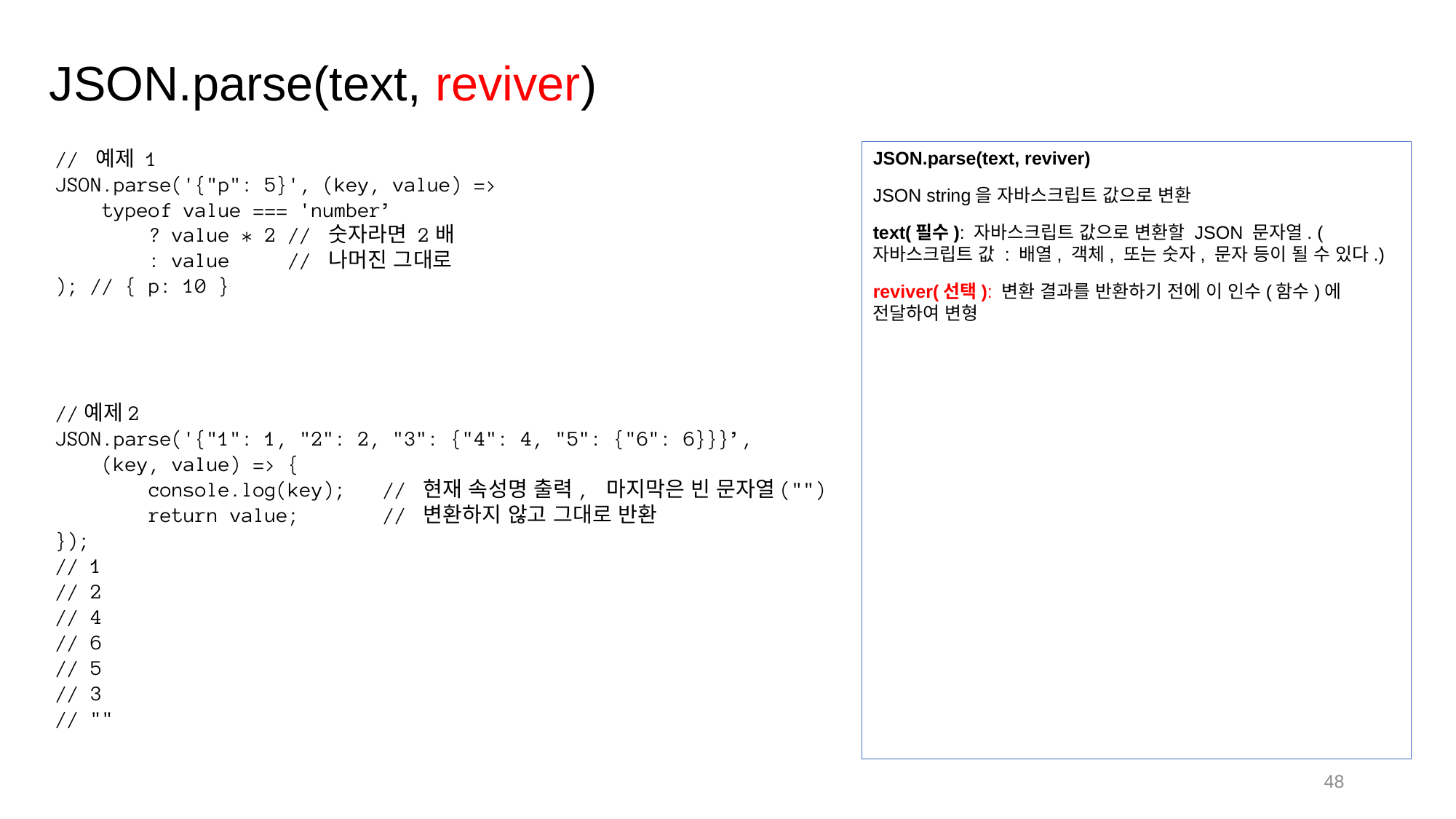

# JSON.parse(text, reviver)
// 예제 1
JSON.parse('{"p": 5}', (key, value) =>
    typeof value === 'number’
        ? value * 2 // 숫자라면 2배
        : value     // 나머진 그대로
); // { p: 10 }

//예제2
JSON.parse('{"1": 1, "2": 2, "3": {"4": 4, "5": {"6": 6}}}’,
    (key, value) => {
        console.log(key); 	// 현재 속성명 출력, 마지막은 빈 문자열("")
        return value; 	// 변환하지 않고 그대로 반환
});
// 1
// 2
// 4
// 6
// 5
// 3
// ""
JSON.parse(text, reviver)
JSON string을 자바스크립트 값으로 변환
text(필수): 자바스크립트 값으로 변환할 JSON 문자열. (자바스크립트 값 : 배열, 객체, 또는 숫자, 문자 등이 될 수 있다.)
reviver(선택): 변환 결과를 반환하기 전에 이 인수(함수)에 전달하여 변형
48